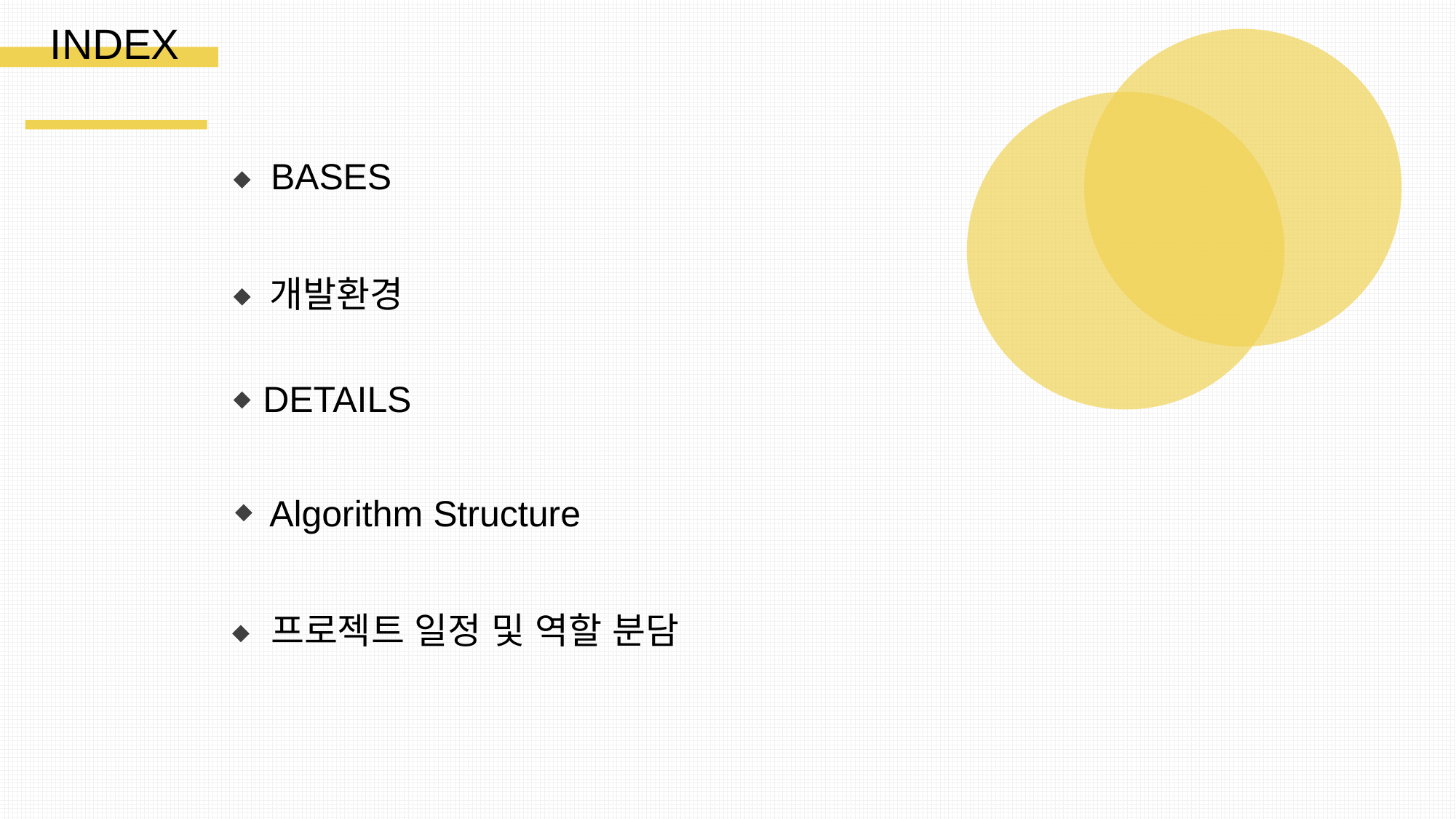

INDEX

BASES

개발환경

 DETAILS

Algorithm Structure

프로젝트 일정 및 역할 분담